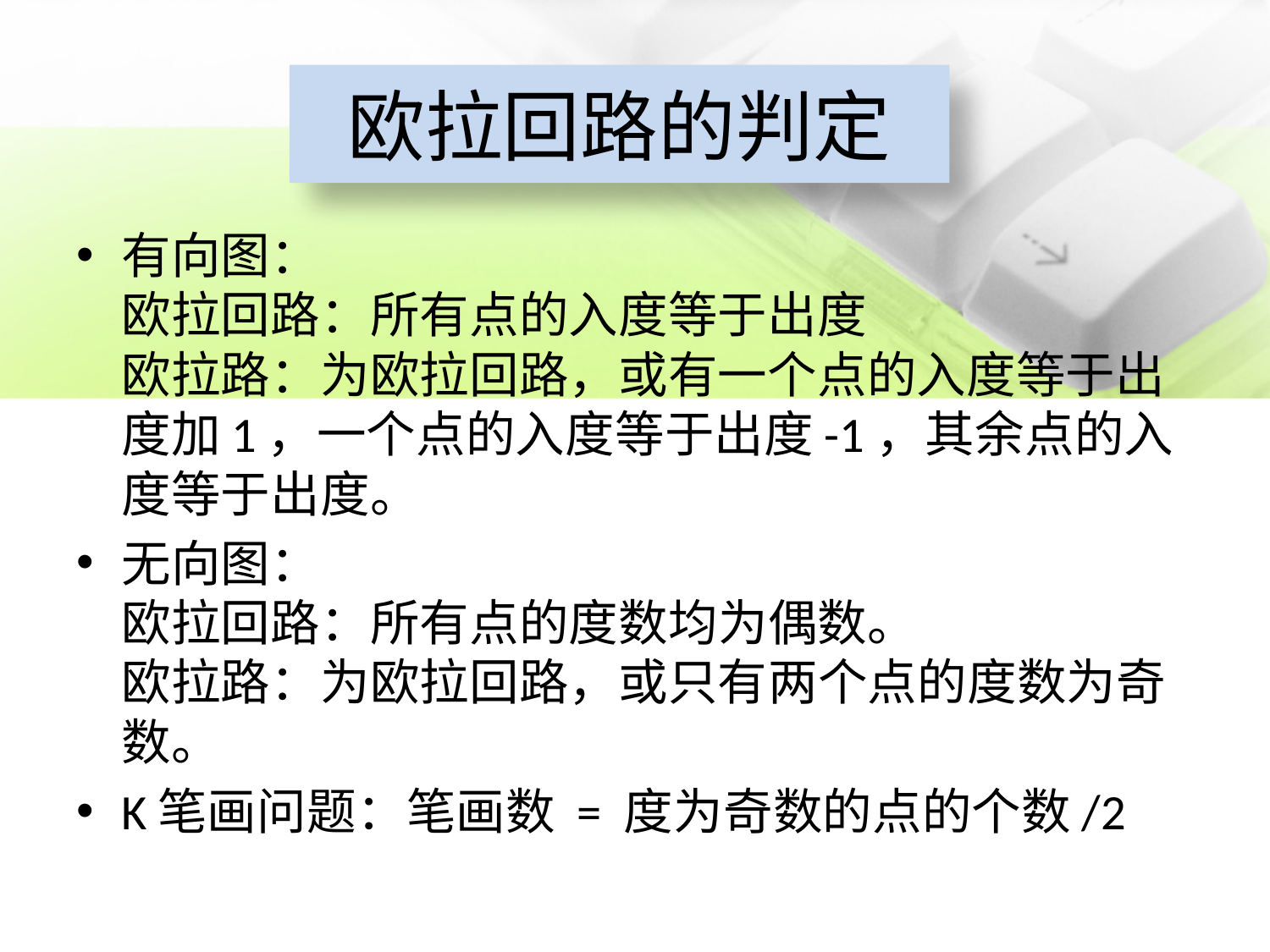

欧拉回路的判定
有向图：
欧拉回路：所有点的入度等于出度
欧拉路：为欧拉回路，或有一个点的入度等于出度加1，一个点的入度等于出度-1，其余点的入度等于出度。
无向图：
欧拉回路：所有点的度数均为偶数。
欧拉路：为欧拉回路，或只有两个点的度数为奇数。
K笔画问题：笔画数 = 度为奇数的点的个数/2